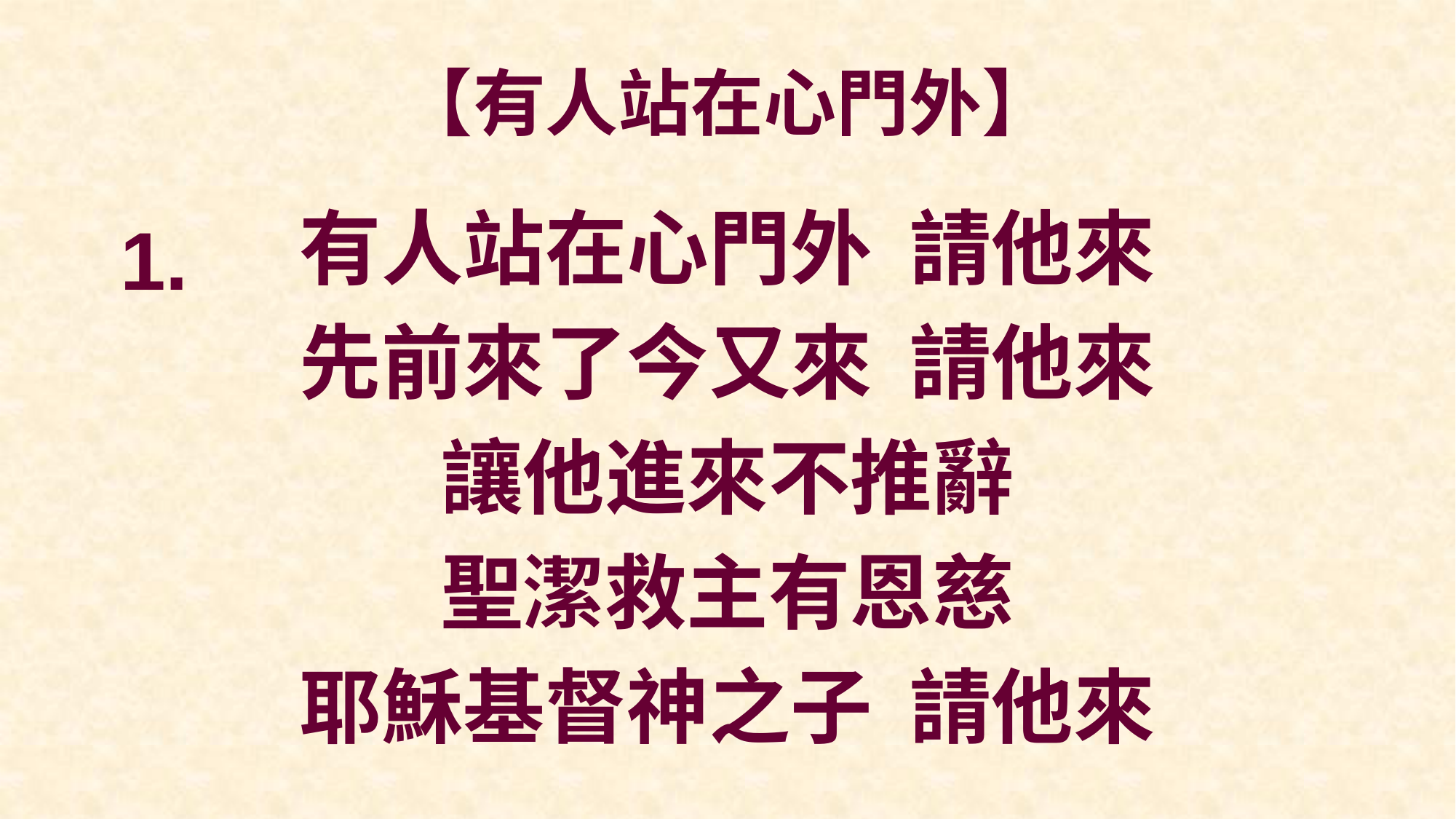

# 【有人站在心門外】
有人站在心門外  請他來
先前來了今又來  請他來
讓他進來不推辭
聖潔救主有恩慈
耶穌基督神之子  請他來
1.